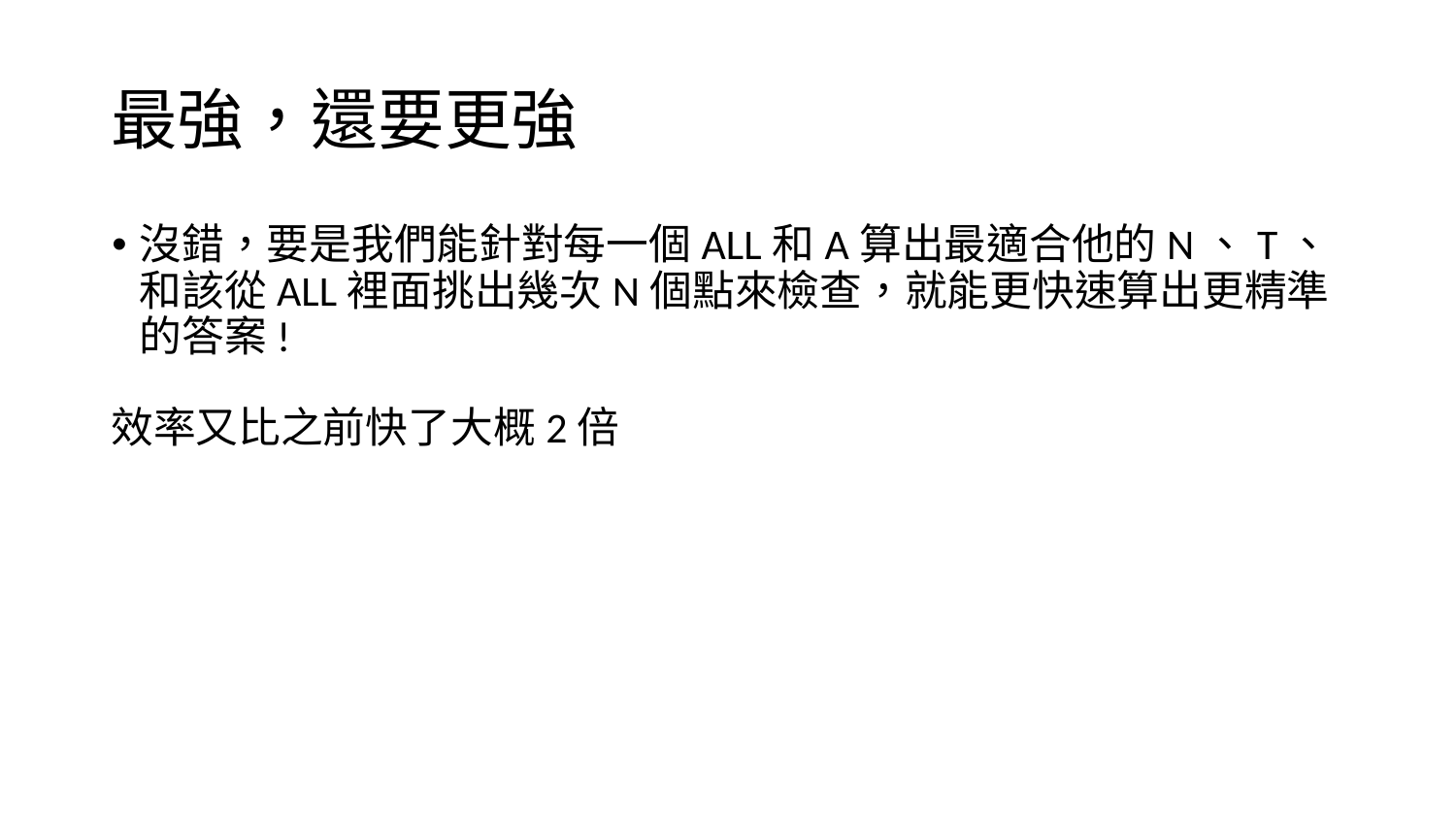

# 最強，還要更強
沒錯，要是我們能針對每一個ALL和A算出最適合他的N、T、和該從ALL裡面挑出幾次N個點來檢查，就能更快速算出更精準的答案!

效率又比之前快了大概2倍